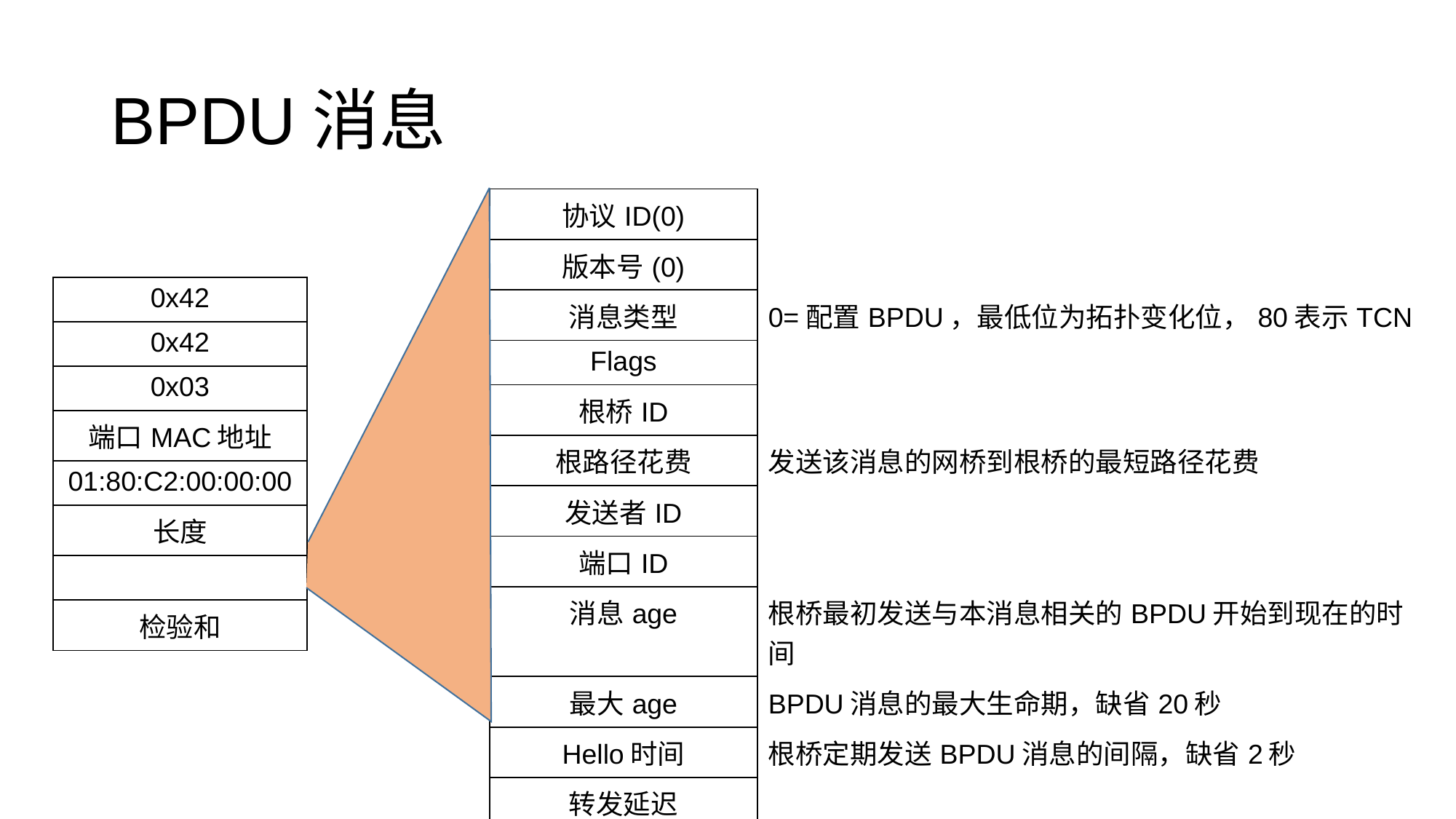

# BPDU消息

| 协议ID(0) |  |
| --- | --- |
| 版本号(0) |  |
| 消息类型 | 0=配置BPDU，最低位为拓扑变化位，80表示TCN |
| Flags |  |
| 根桥ID |  |
| 根路径花费 | 发送该消息的网桥到根桥的最短路径花费 |
| 发送者ID |  |
| 端口ID |  |
| 消息age | 根桥最初发送与本消息相关的BPDU开始到现在的时间 |
| 最大age | BPDU消息的最大生命期，缺省20秒 |
| Hello时间 | 根桥定期发送BPDU消息的间隔，缺省2秒 |
| 转发延迟 |  |
| 0x42 |
| --- |
| 0x42 |
| 0x03 |
| 端口MAC地址 |
| 01:80:C2:00:00:00 |
| 长度 |
|  |
| 检验和 |